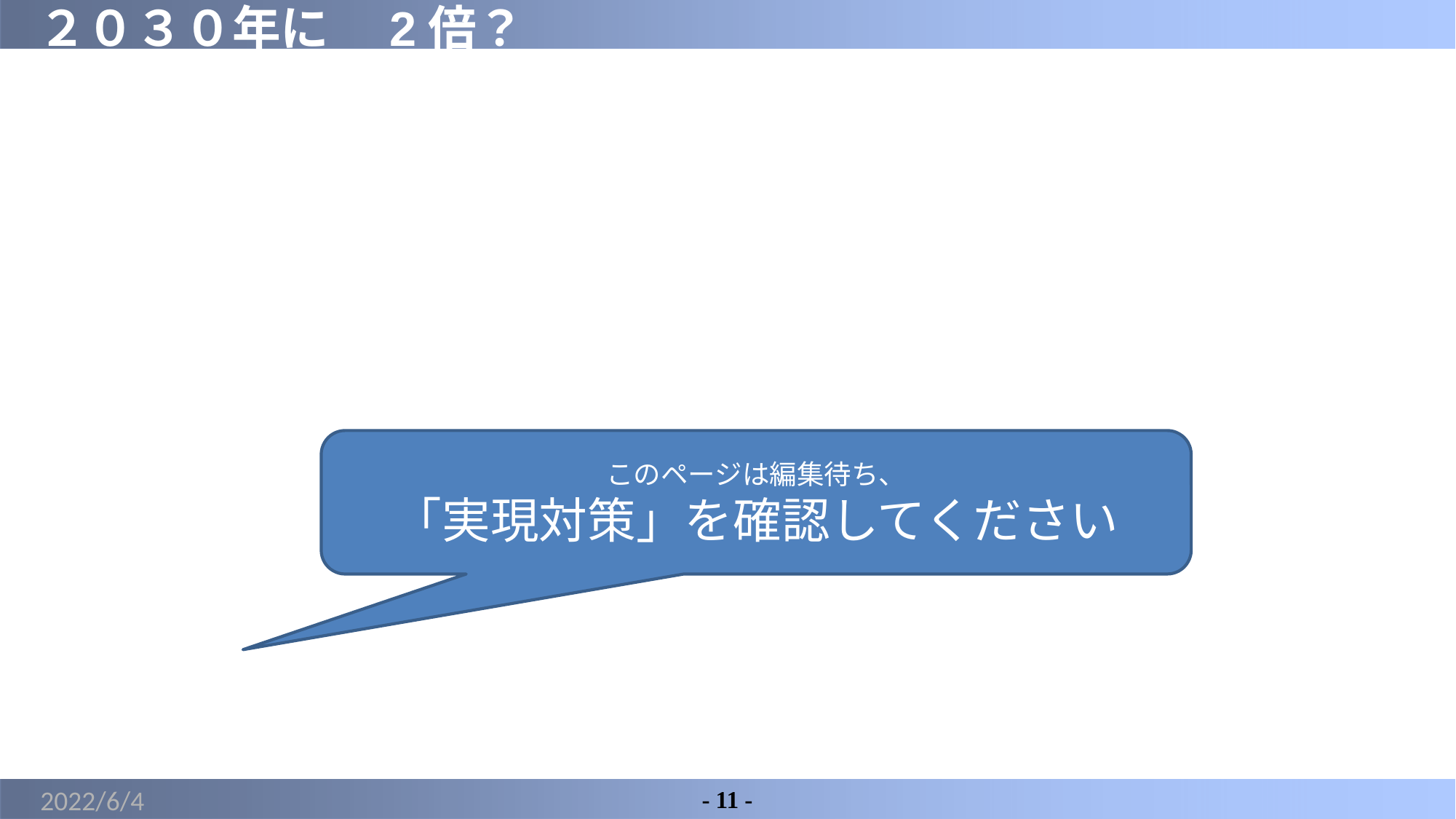

# ２０３０年に　2倍？

このページは編集待ち、
「実現対策」を確認してください
2022/6/4
- 11 -